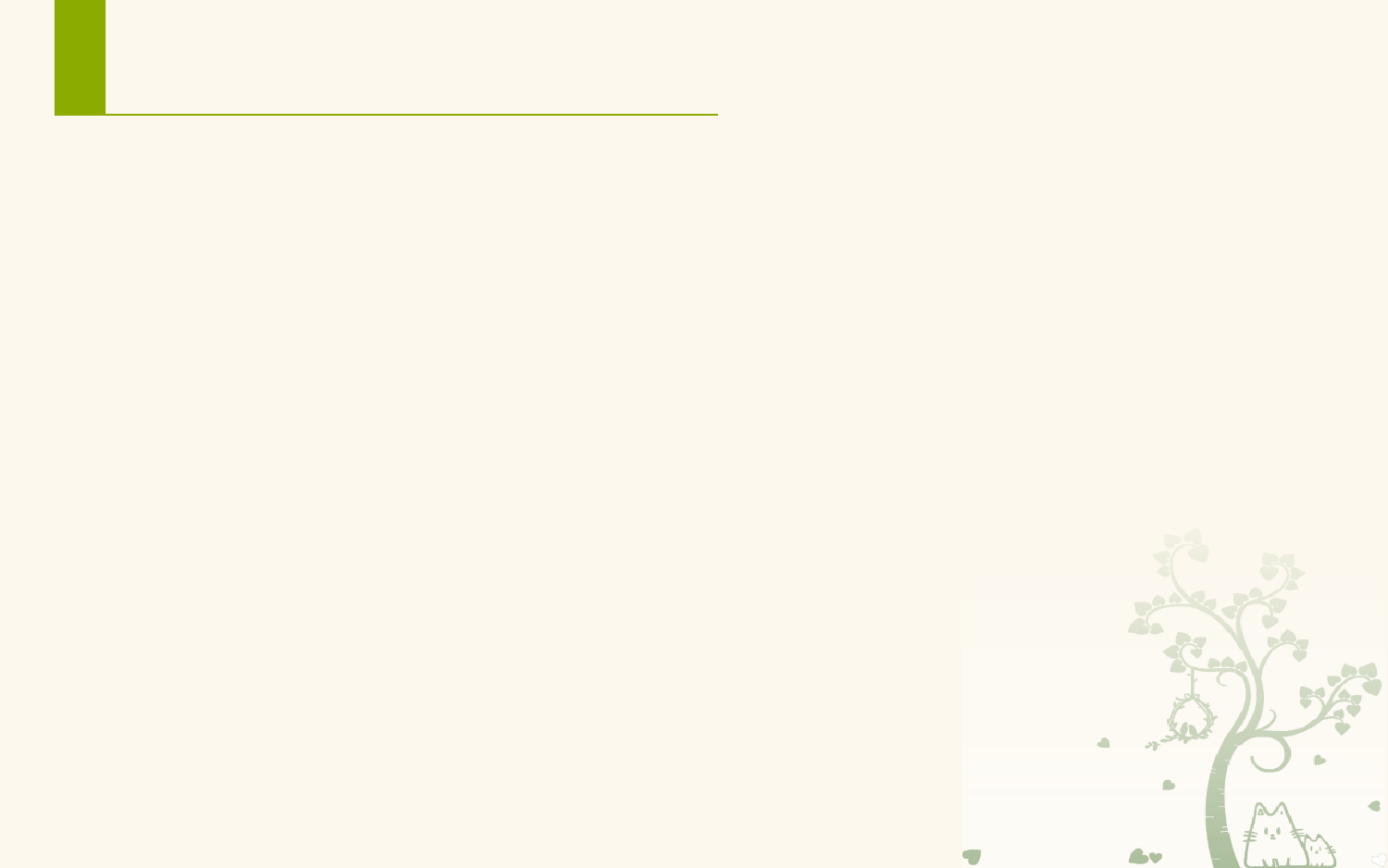

# View 处理事件的回调方法
Android为View提供了以下事件处理的回调方法：
onKeyDown()：在该组件上按下某个按键时
onKeyUp()：松开组件上的某个按键时
onTouchEvent()：在该组件上触发触摸事件时
onKeyLongPress()：在该组件上触发长按某个按键时
onKeyShortcut：键盘快捷键事件发生
onTrackballEvent：在组件上触发轨迹球屏事件
onFocusChanged()：当组件的焦点发生改变, 只能够在View中重写